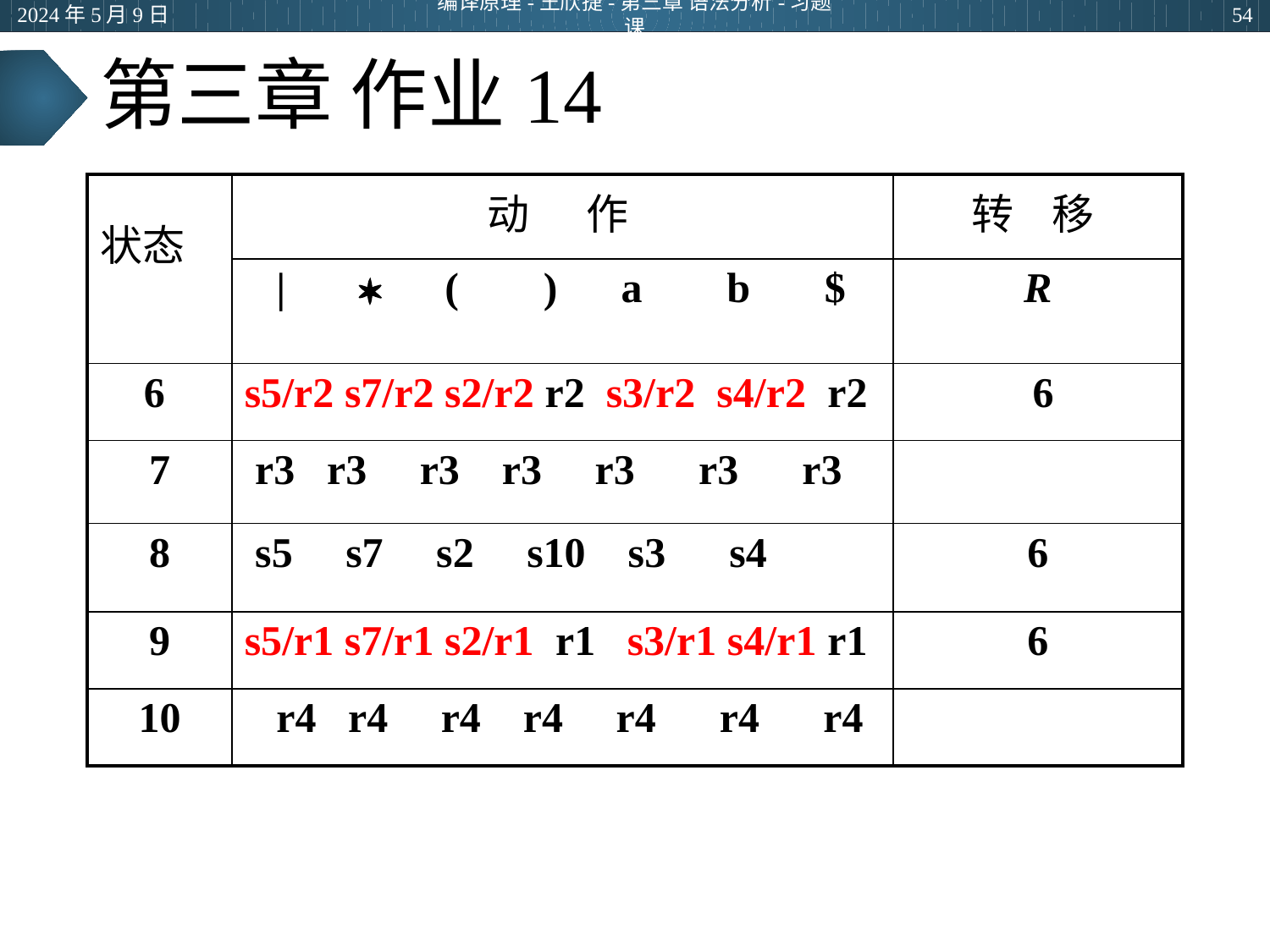

2024年5月9日
编译原理-王欣捷-第三章 语法分析-习题课
54
# 第三章 作业14
| 状态 | 动 作 | 转 移 |
| --- | --- | --- |
|  | | ∗ ( ) a b $ | R |
| 6 | s5/r2 s7/r2 s2/r2 r2 s3/r2 s4/r2 r2 | 6 |
| 7 | r3 r3 r3 r3 r3 r3 r3 |  |
| 8 | s5 s7 s2 s10 s3 s4 | 6 |
| 9 | s5/r1 s7/r1 s2/r1 r1 s3/r1 s4/r1 r1 | 6 |
| 10 | r4 r4 r4 r4 r4 r4 r4 |  |